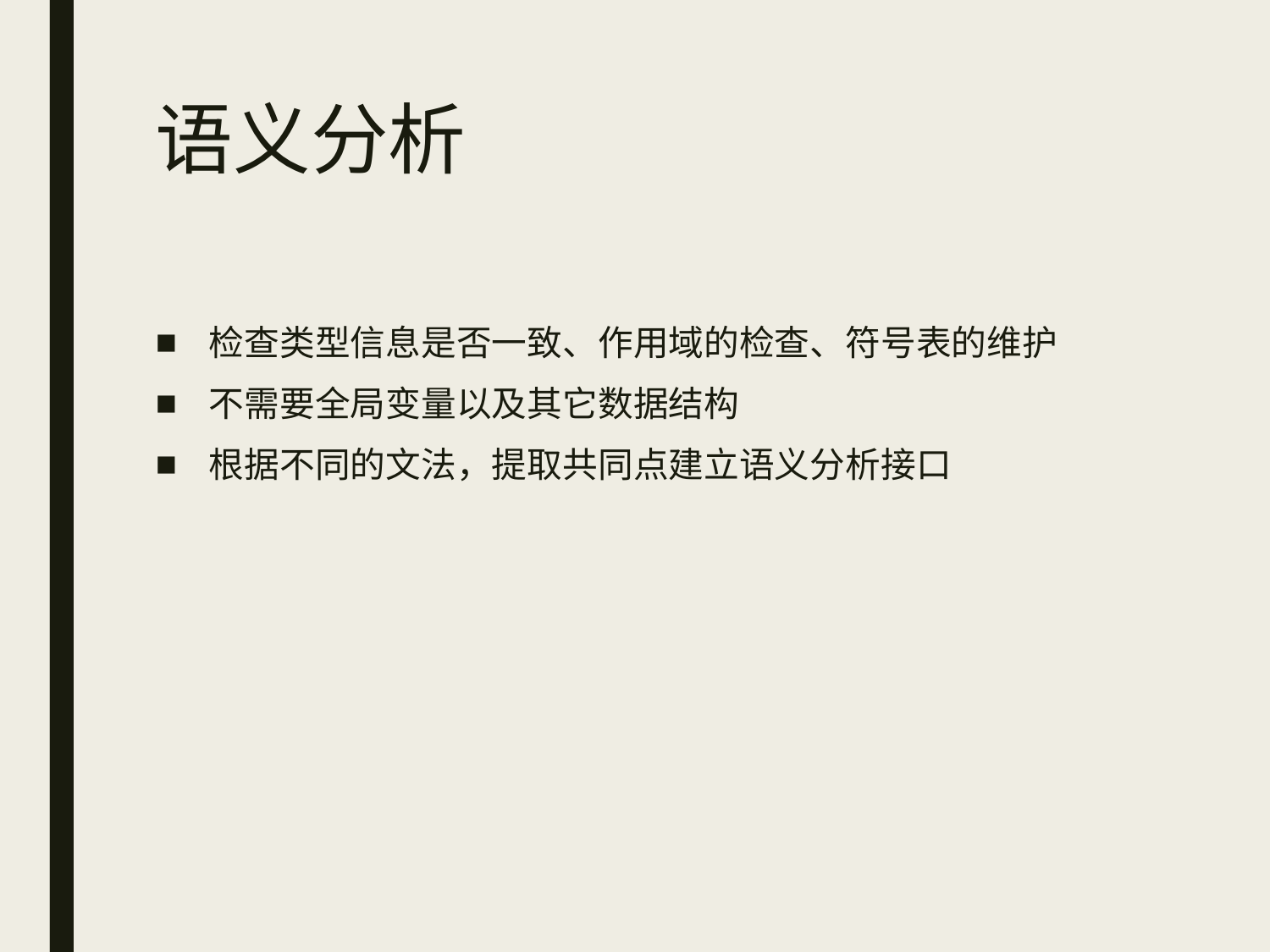

# 语义分析
检查类型信息是否一致、作用域的检查、符号表的维护
不需要全局变量以及其它数据结构
根据不同的文法，提取共同点建立语义分析接口